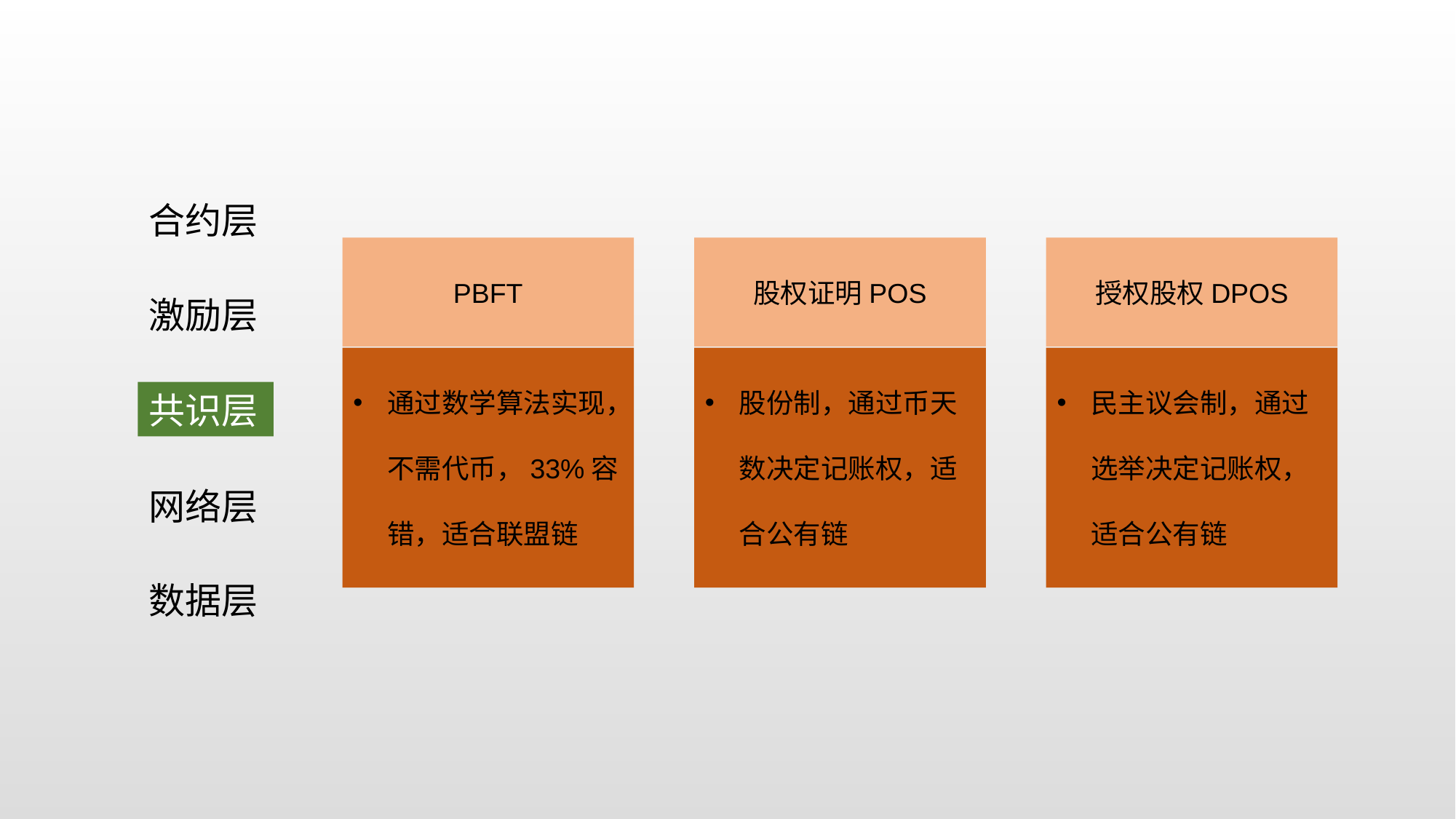

合约层

PBFT

股权证明POS

授权股权DPOS

激励层
通过数学算法实现，不需代币，33%容错，适合联盟链

股份制，通过币天数决定记账权，适合公有链

民主议会制，通过选举决定记账权，适合公有链

共识层
网络层
数据层